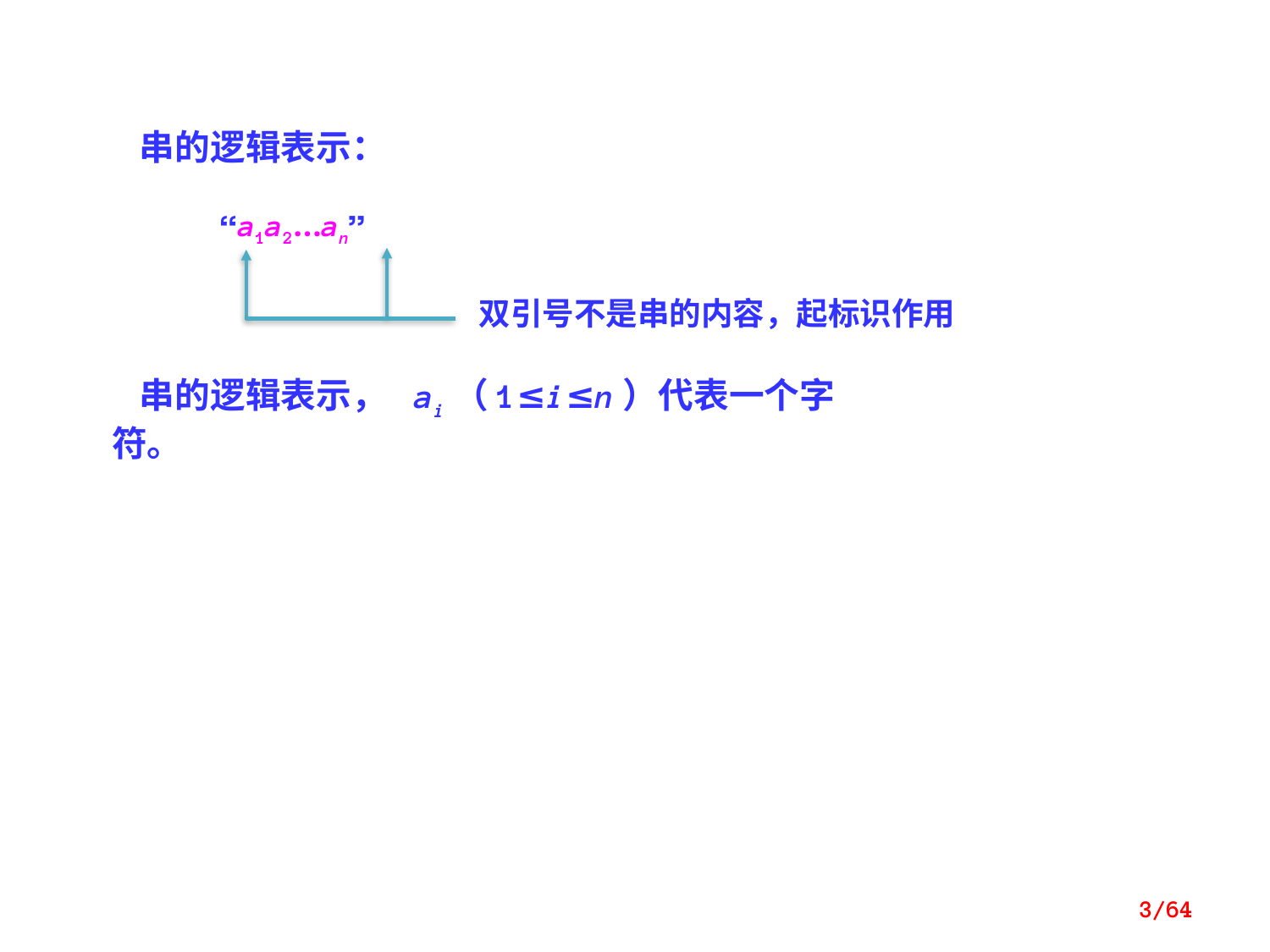

串的逻辑表示：
“a1a2…an”
双引号不是串的内容，起标识作用
 串的逻辑表示， ai（1≤i≤n）代表一个字符。
3/64